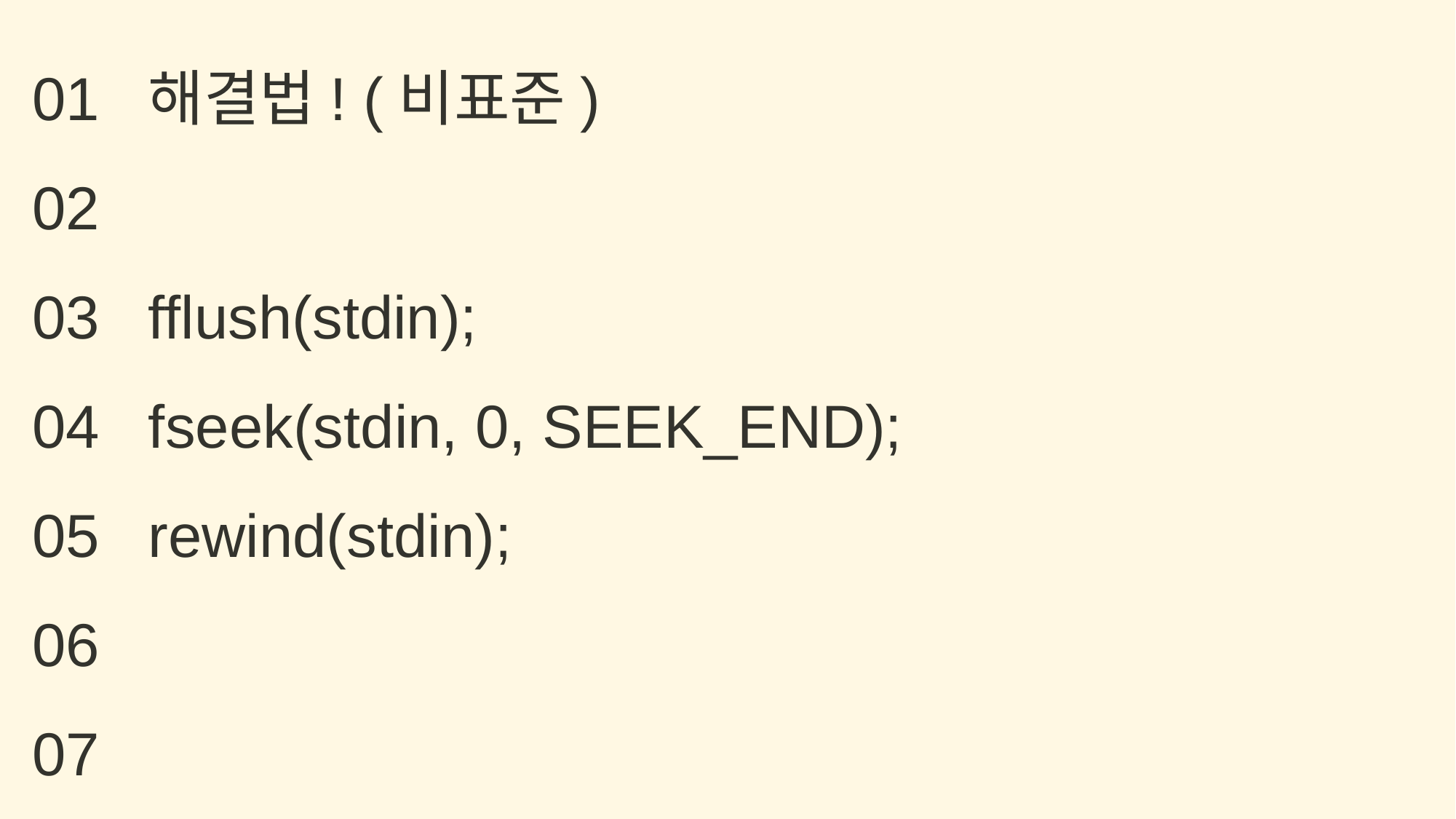

해결법! (비표준)

fflush(stdin);
fseek(stdin, 0, SEEK_END);
rewind(stdin);
01
02
03
04
05
06
07